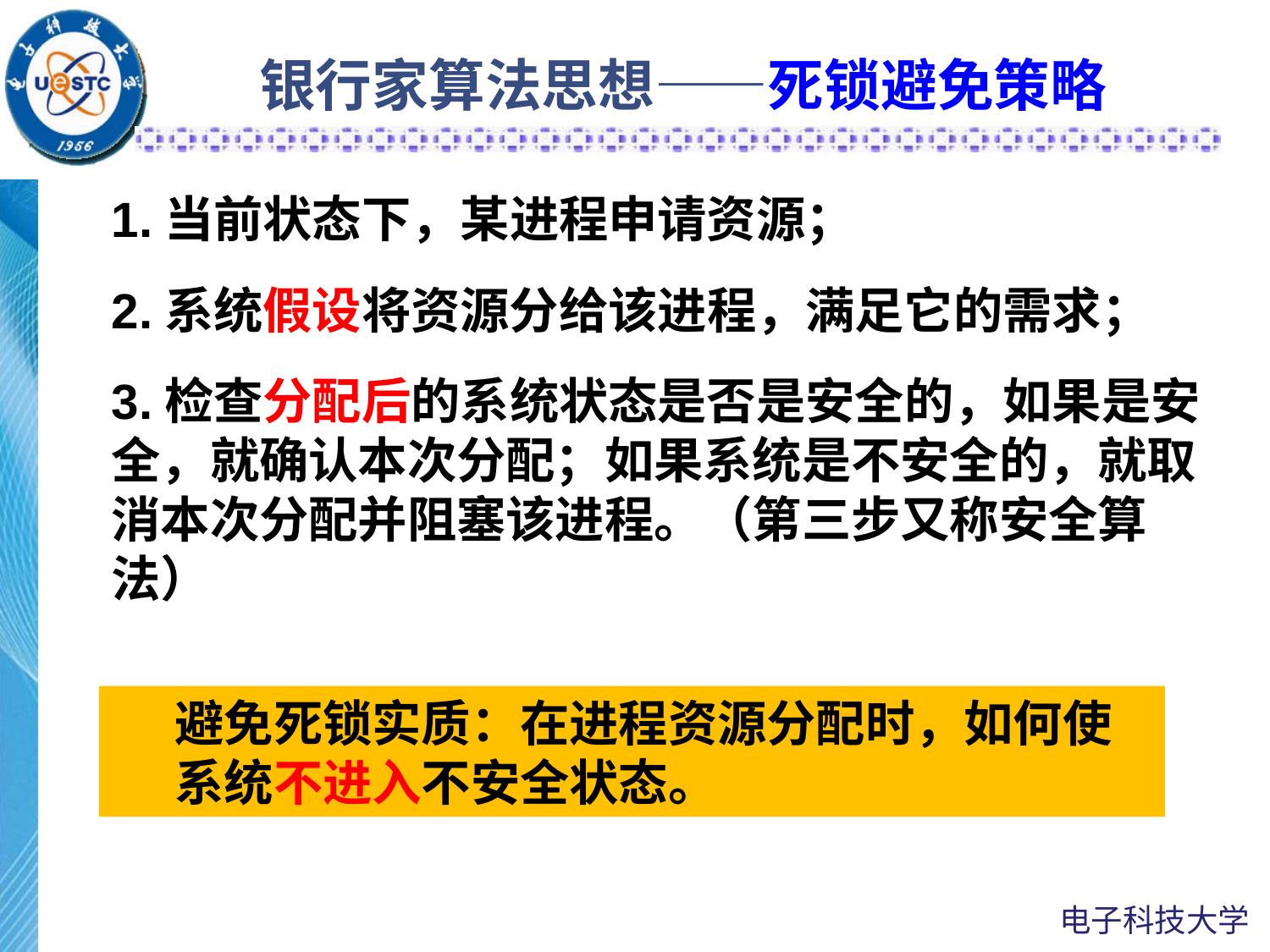

# 银行家算法思想——死锁避免策略
1.当前状态下，某进程申请资源；
2.系统假设将资源分给该进程，满足它的需求；
3.检查分配后的系统状态是否是安全的，如果是安全，就确认本次分配；如果系统是不安全的，就取消本次分配并阻塞该进程。（第三步又称安全算法）

避免死锁实质：在进程资源分配时，如何使系统不进入不安全状态。